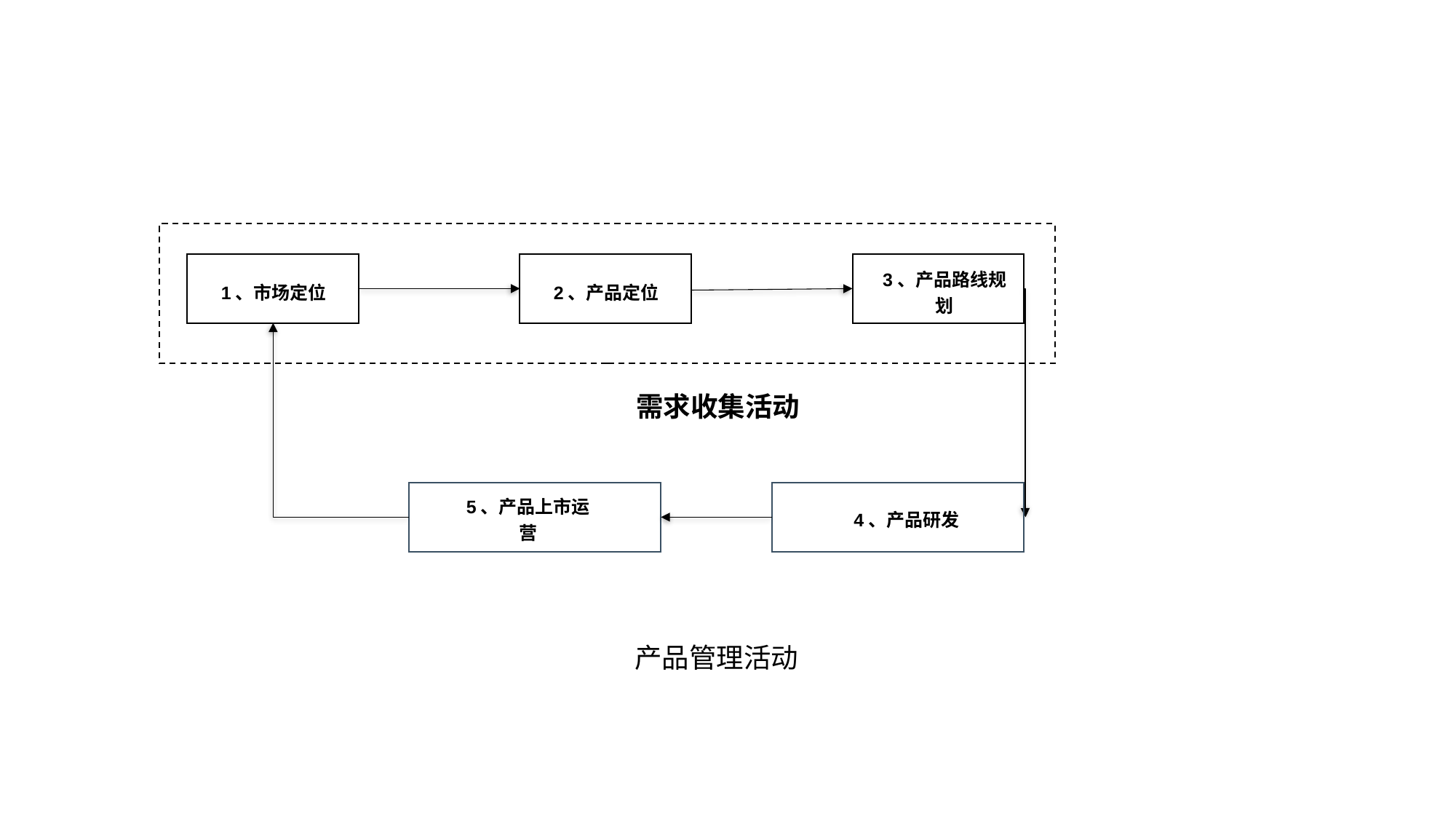

3、产品路线规划
1、市场定位
2、产品定位
需求收集活动

5、产品上市运营
4、产品研发
产品管理活动